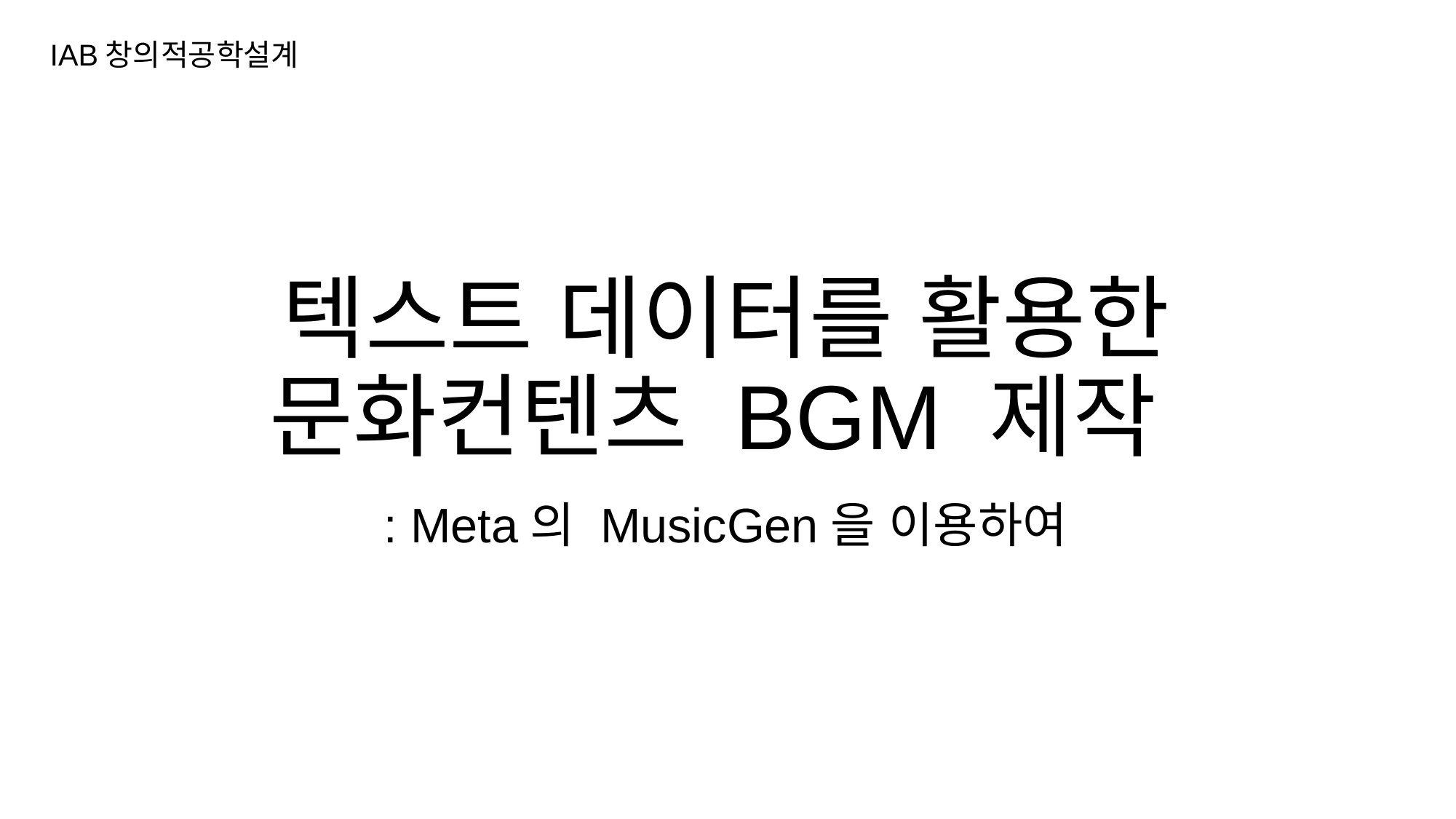

IAB창의적공학설계
# 텍스트 데이터를 활용한 문화컨텐츠 BGM 제작
: Meta의 MusicGen을 이용하여